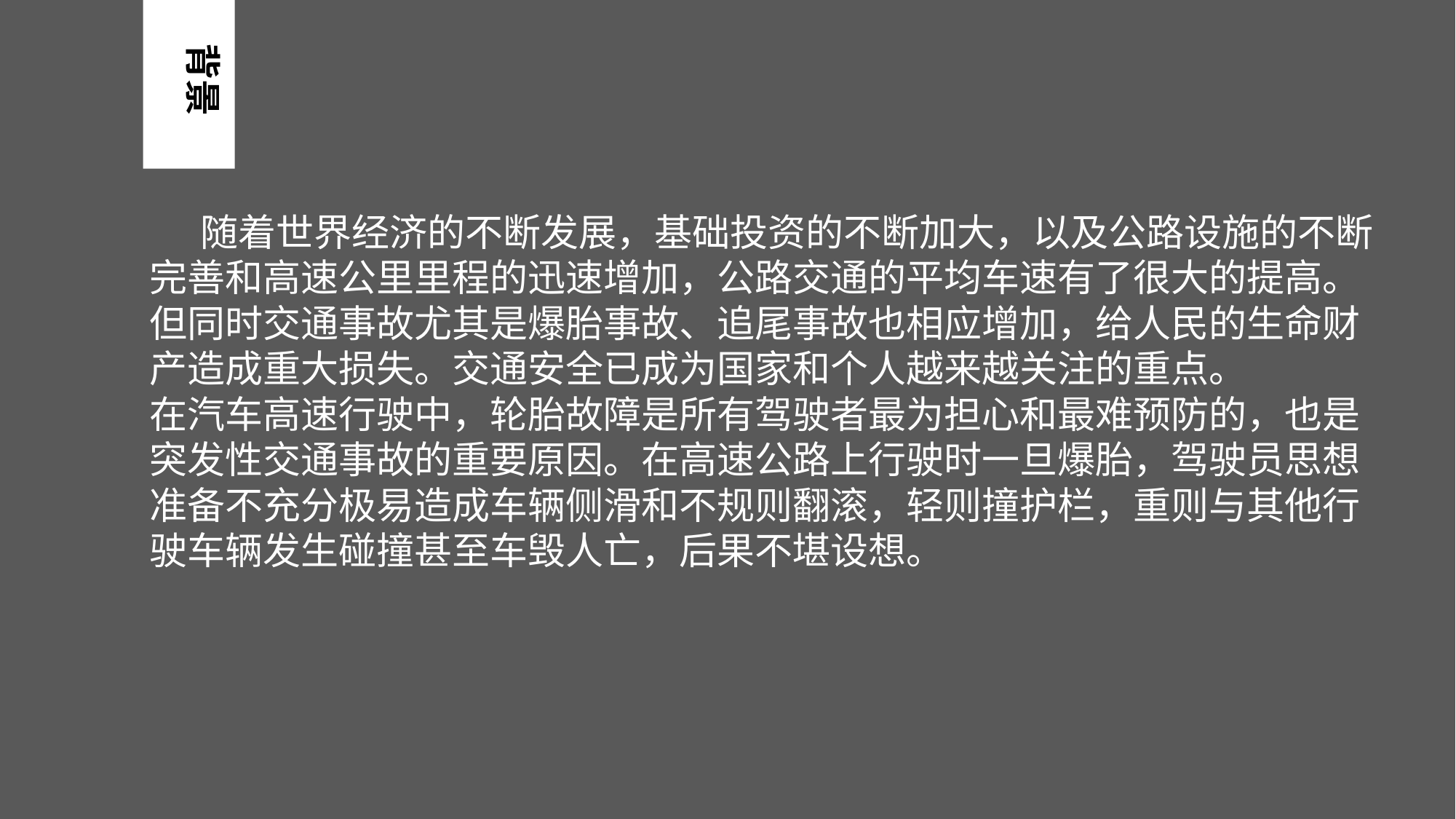

背景
       随着世界经济的不断发展，基础投资的不断加大，以及公路设施的不断完善和高速公里里程的迅速增加，公路交通的平均车速有了很大的提高。但同时交通事故尤其是爆胎事故、追尾事故也相应增加，给人民的生命财产造成重大损失。交通安全已成为国家和个人越来越关注的重点。
在汽车高速行驶中，轮胎故障是所有驾驶者最为担心和最难预防的，也是突发性交通事故的重要原因。在高速公路上行驶时一旦爆胎，驾驶员思想准备不充分极易造成车辆侧滑和不规则翻滚，轻则撞护栏，重则与其他行驶车辆发生碰撞甚至车毁人亡，后果不堪设想。